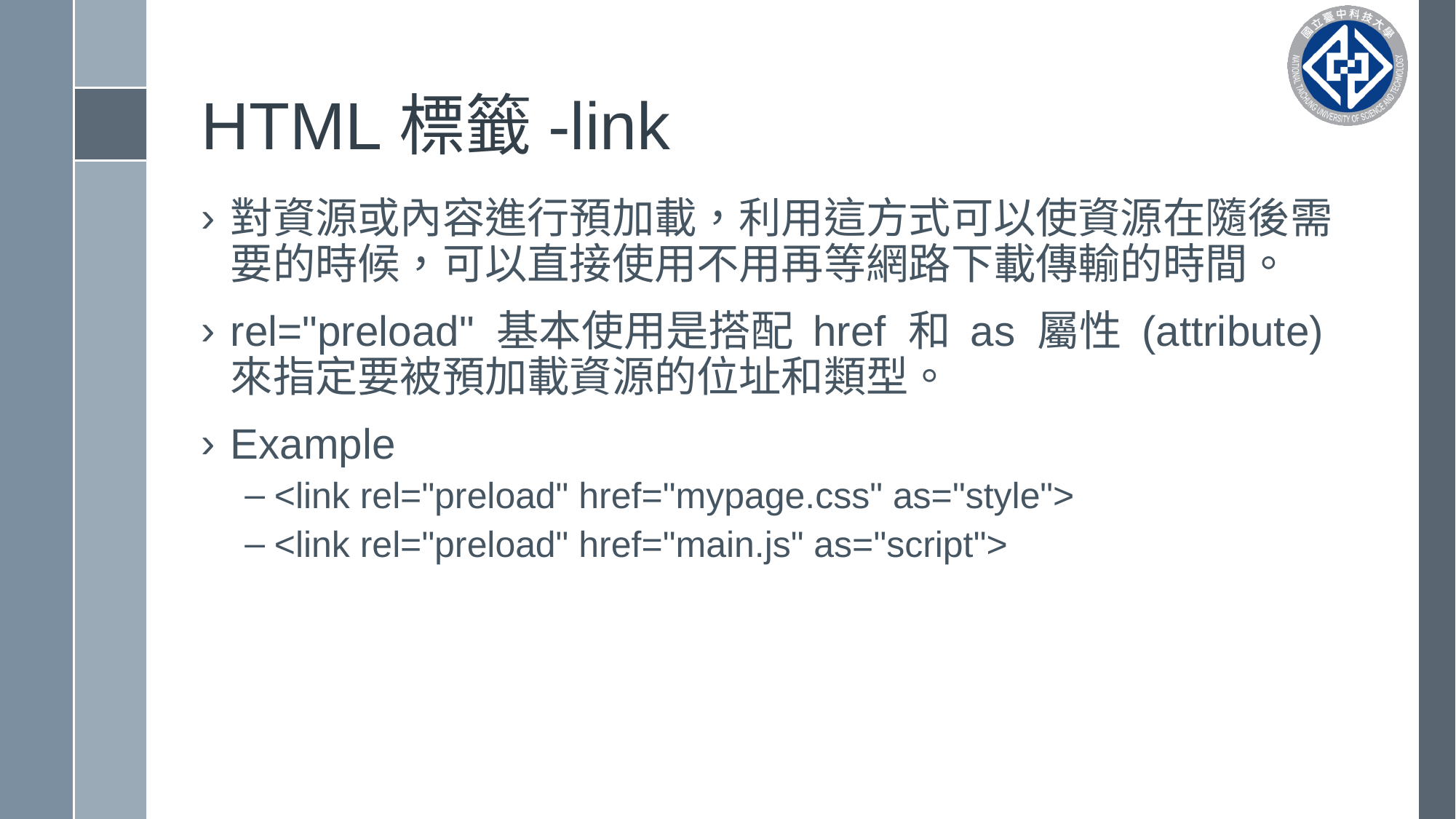

# HTML標籤-link
對資源或內容進行預加載，利用這方式可以使資源在隨後需要的時候，可以直接使用不用再等網路下載傳輸的時間。
rel="preload" 基本使用是搭配 href 和 as 屬性 (attribute) 來指定要被預加載資源的位址和類型。
Example
<link rel="preload" href="mypage.css" as="style">
<link rel="preload" href="main.js" as="script">